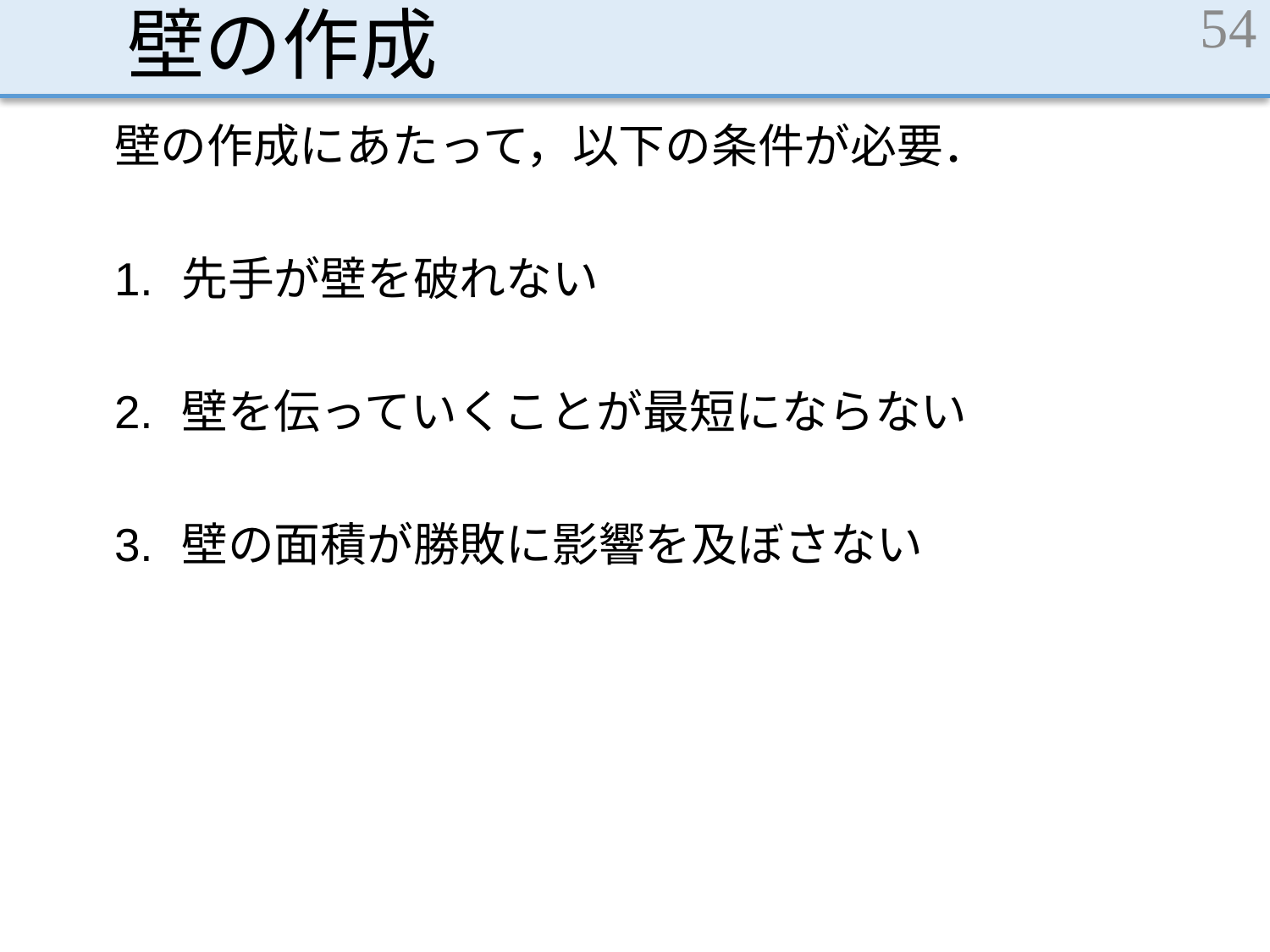

# 壁の作成
54
壁の作成にあたって，以下の条件が必要．

先手が壁を破れない

壁を伝っていくことが最短にならない

壁の面積が勝敗に影響を及ぼさない